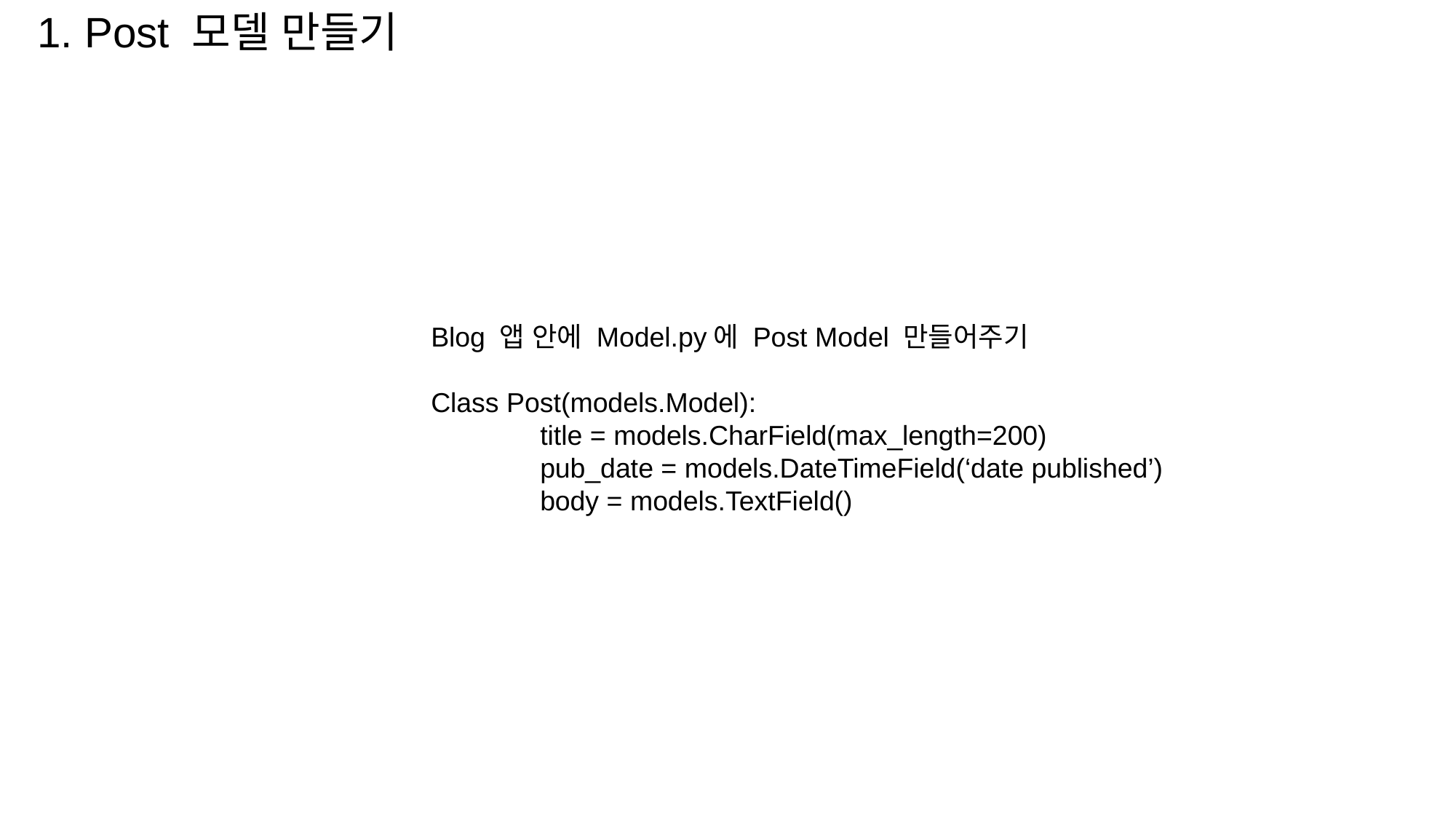

1. Post 모델 만들기
Blog 앱 안에 Model.py에 Post Model 만들어주기

Class Post(models.Model):
	title = models.CharField(max_length=200)
	pub_date = models.DateTimeField(‘date published’)
	body = models.TextField()